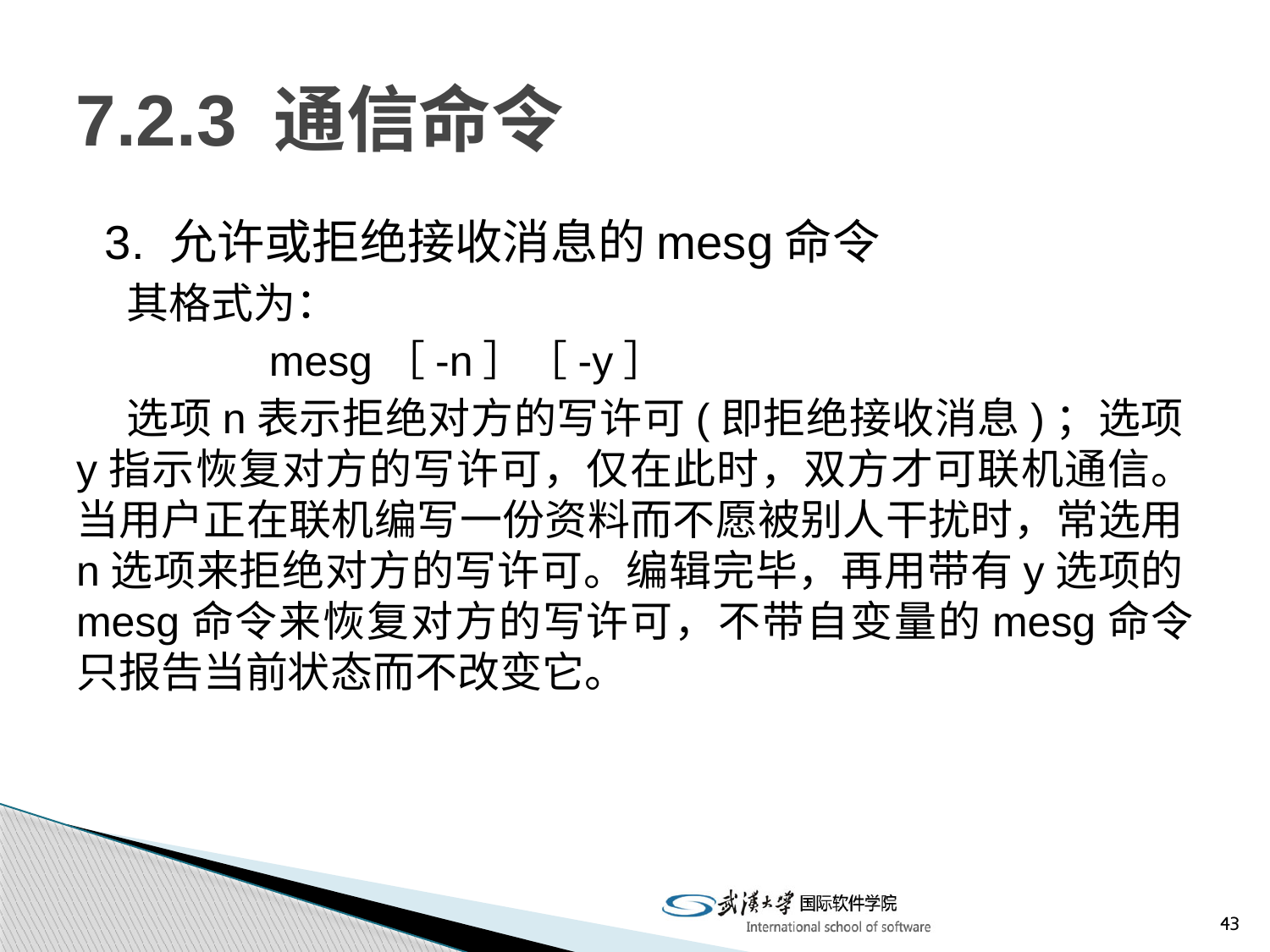

# 7.2.3 通信命令
 3. 允许或拒绝接收消息的mesg命令
其格式为：
               mesg［-n］［-y］
选项n表示拒绝对方的写许可(即拒绝接收消息)；选项y指示恢复对方的写许可，仅在此时，双方才可联机通信。当用户正在联机编写一份资料而不愿被别人干扰时，常选用n选项来拒绝对方的写许可。编辑完毕，再用带有y选项的mesg命令来恢复对方的写许可，不带自变量的mesg命令只报告当前状态而不改变它。
43